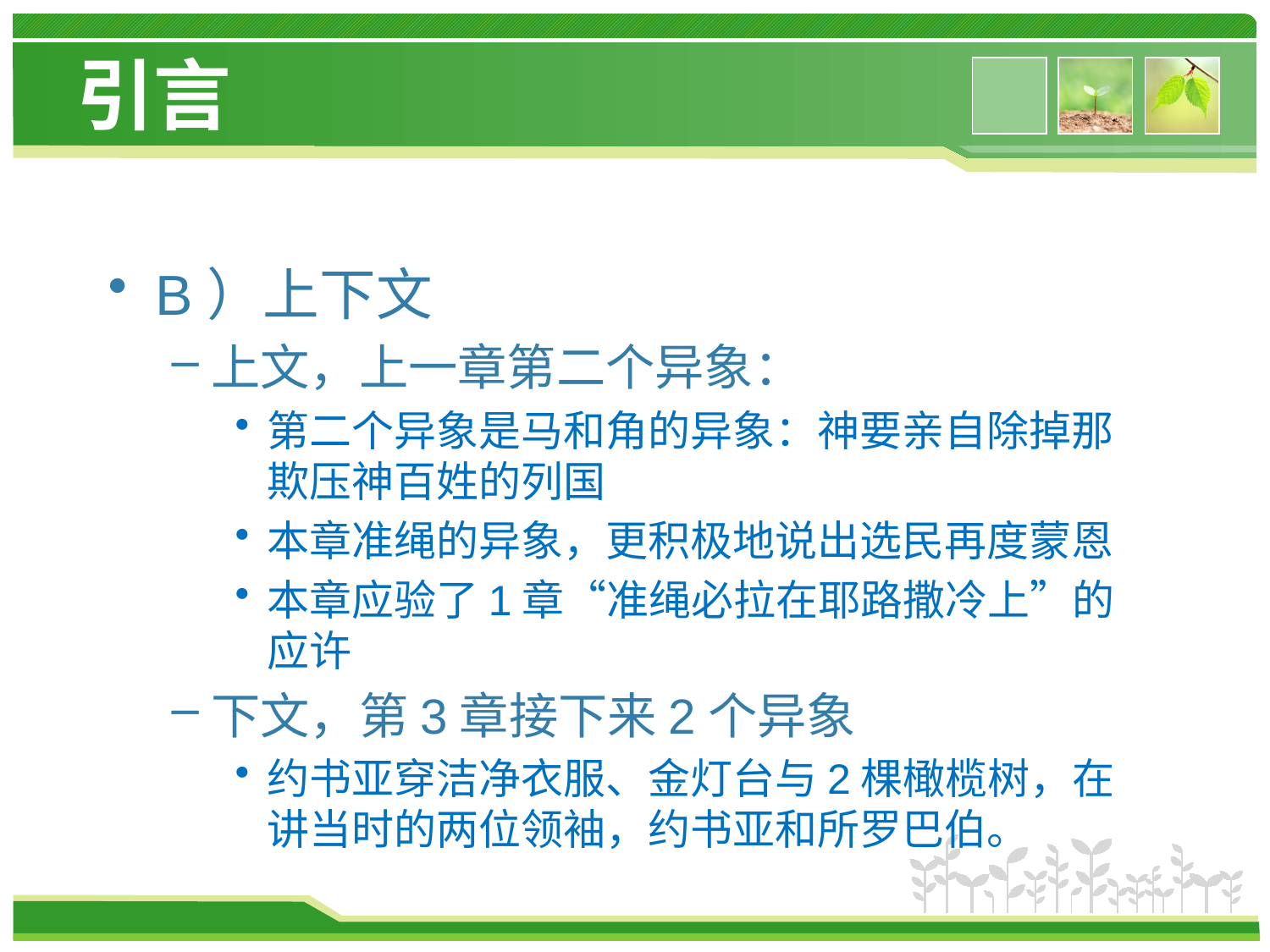

# 引言
B）上下文
上文，上一章第二个异象：
第二个异象是马和角的异象：神要亲自除掉那欺压神百姓的列国
本章准绳的异象，更积极地说出选民再度蒙恩
本章应验了1章“准绳必拉在耶路撒冷上”的应许
下文，第3章接下来2个异象
约书亚穿洁净衣服、金灯台与2棵橄榄树，在讲当时的两位领袖，约书亚和所罗巴伯。